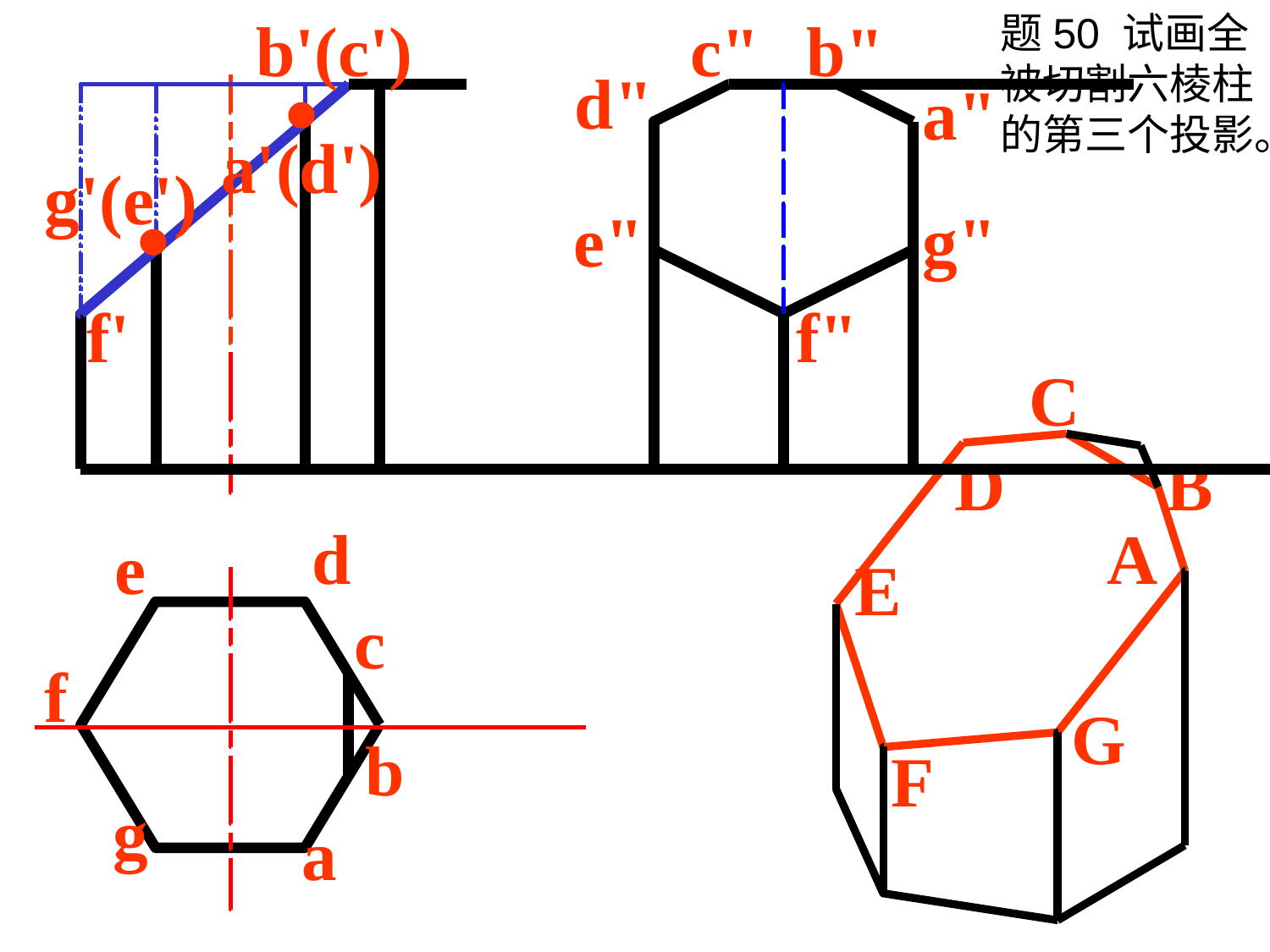

b'(c')
c"
b"
题50 试画全被切割六棱柱的第三个投影。
d"
•
a"

a'(d')
g'(e')
•
e"
g"
f'
f"
C

D
B
A
d
e
E
c
f
G
b
F
g
a